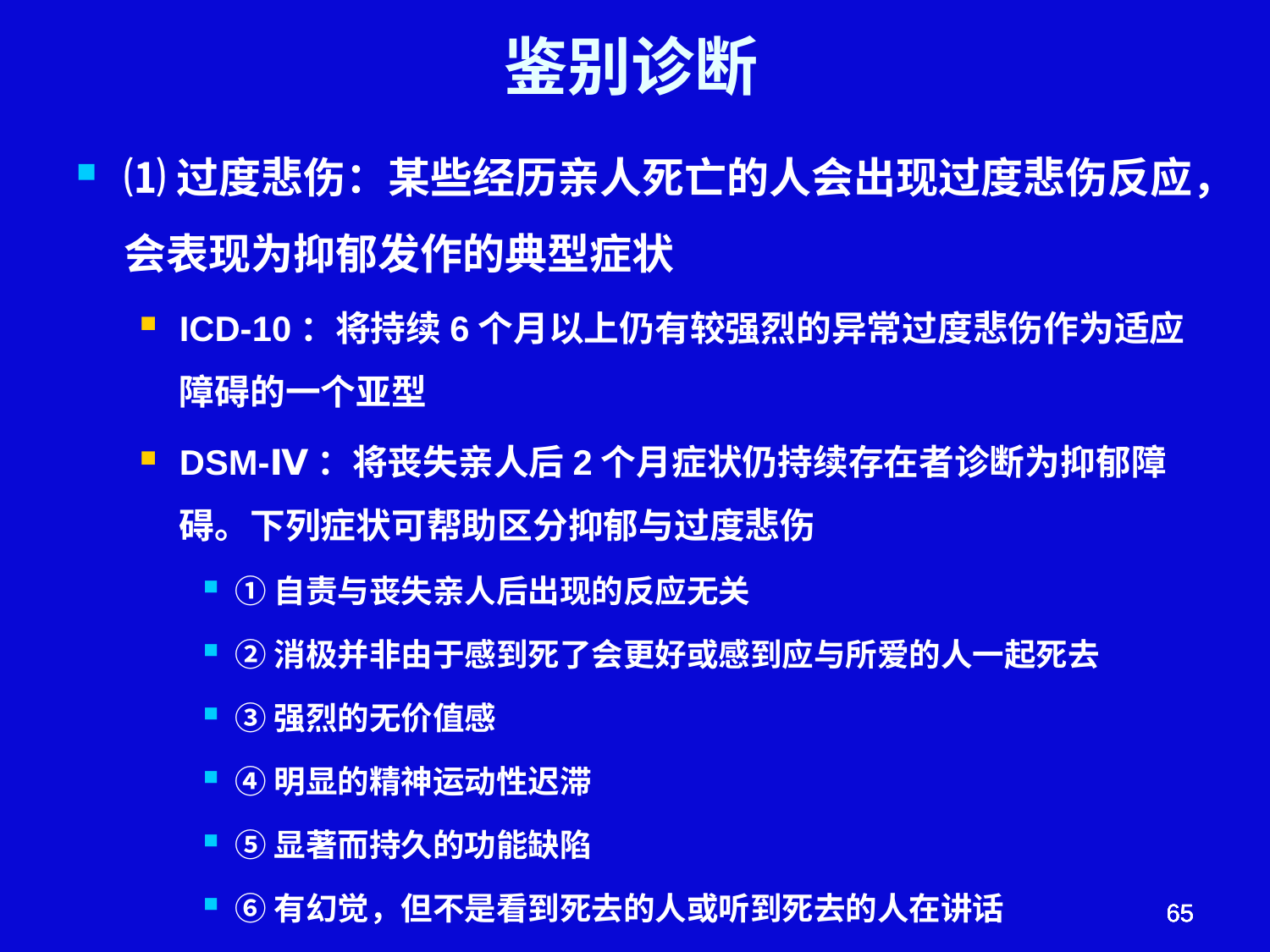

# 鉴别诊断
⑴过度悲伤：某些经历亲人死亡的人会出现过度悲伤反应，会表现为抑郁发作的典型症状
ICD-10：将持续6个月以上仍有较强烈的异常过度悲伤作为适应障碍的一个亚型
DSM-Ⅳ：将丧失亲人后2个月症状仍持续存在者诊断为抑郁障碍。下列症状可帮助区分抑郁与过度悲伤
①自责与丧失亲人后出现的反应无关
②消极并非由于感到死了会更好或感到应与所爱的人一起死去
③强烈的无价值感
④明显的精神运动性迟滞
⑤显著而持久的功能缺陷
⑥有幻觉，但不是看到死去的人或听到死去的人在讲话
65
65
65
65
65
65